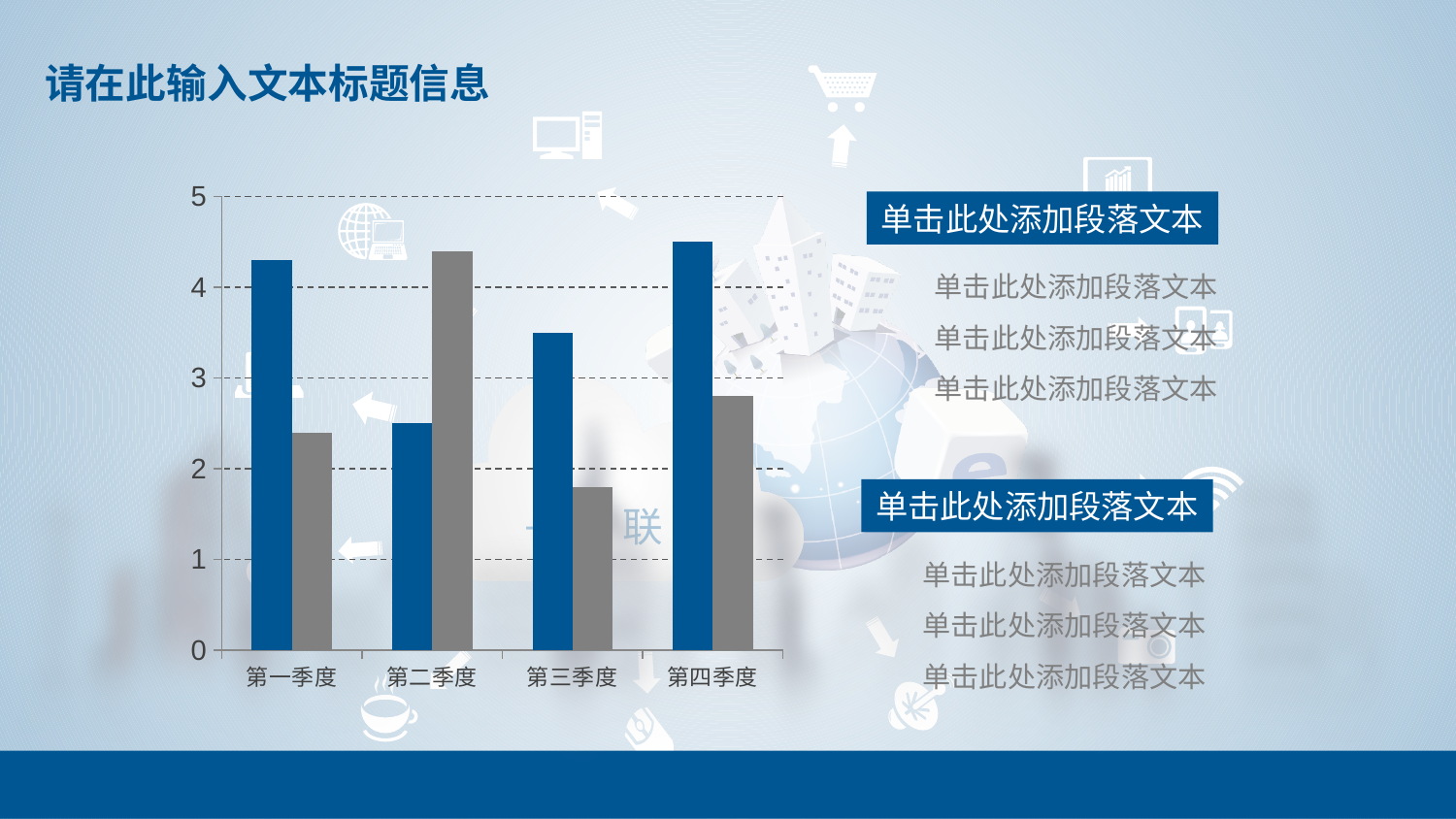

### Chart

| Category | 销量 | 销售额 |
|---|---|---|
| 第一季度 | 4.3 | 2.4 |
| 第二季度 | 2.5 | 4.4 |
| 第三季度 | 3.5 | 1.8 |
| 第四季度 | 4.5 | 2.8 |
单击此处添加段落文本
单击此处添加段落文本单击此处添加段落文本单击此处添加段落文本
单击此处添加段落文本
单击此处添加段落文本单击此处添加段落文本单击此处添加段落文本